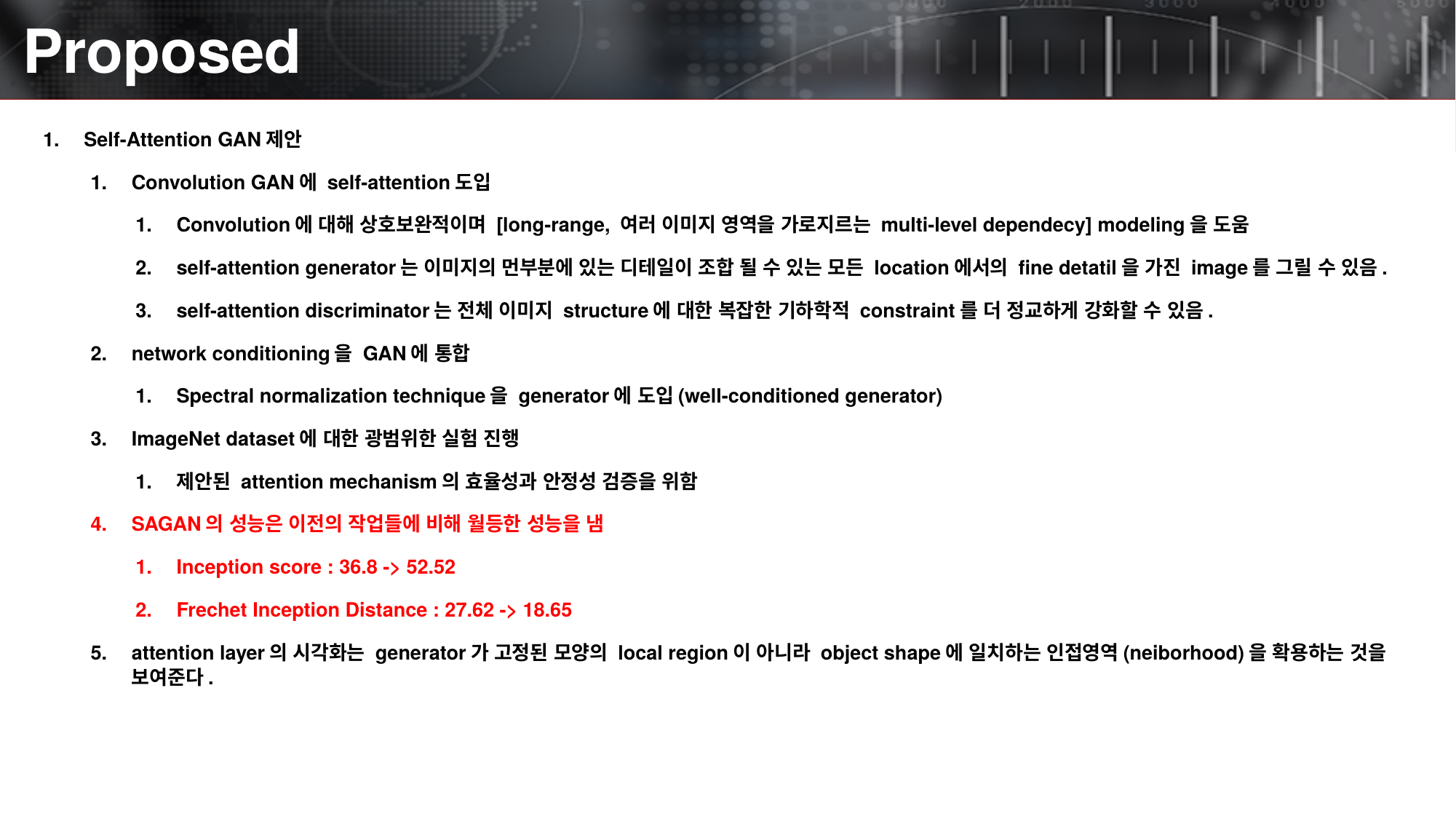

# Proposed
Self-Attention GAN제안
Convolution GAN에 self-attention도입
Convolution에 대해 상호보완적이며 [long-range, 여러 이미지 영역을 가로지르는 multi-level dependecy] modeling을 도움
self-attention generator는 이미지의 먼부분에 있는 디테일이 조합 될 수 있는 모든 location에서의 fine detatil을 가진 image를 그릴 수 있음.
self-attention discriminator는 전체 이미지 structure에 대한 복잡한 기하학적 constraint를 더 정교하게 강화할 수 있음.
network conditioning을 GAN에 통합
Spectral normalization technique을 generator에 도입(well-conditioned generator)
ImageNet dataset에 대한 광범위한 실험 진행
제안된 attention mechanism의 효율성과 안정성 검증을 위함
SAGAN의 성능은 이전의 작업들에 비해 월등한 성능을 냄
Inception score : 36.8 -> 52.52
Frechet Inception Distance : 27.62 -> 18.65
attention layer의 시각화는 generator가 고정된 모양의 local region이 아니라 object shape에 일치하는 인접영역(neiborhood)을 확용하는 것을 보여준다.